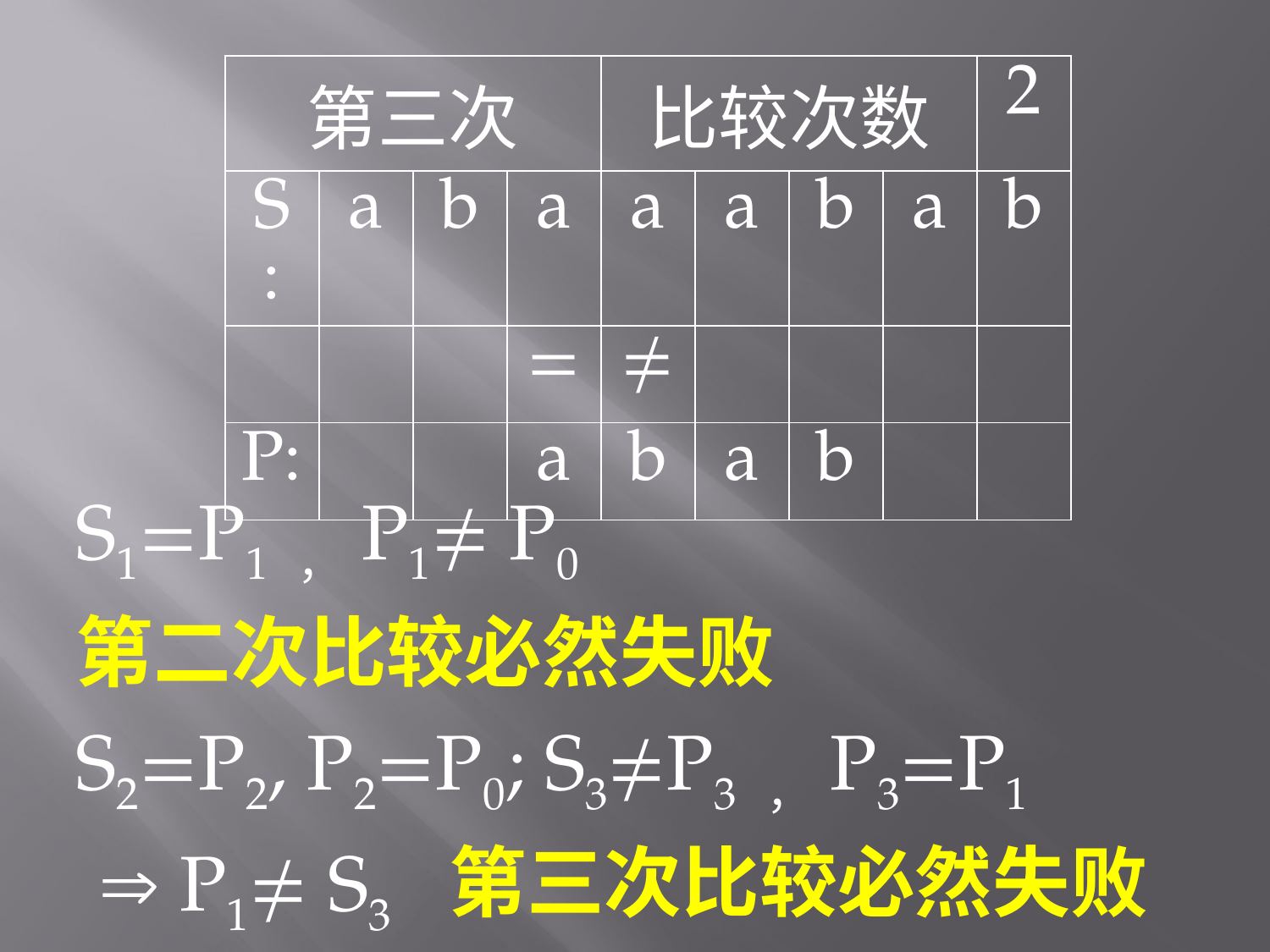

| 第三次 |  |  |  | 比较次数 |  |  |  | 2 |
| --- | --- | --- | --- | --- | --- | --- | --- | --- |
| S : | a | b | a | a | a | b | a | b |
|  |  |  | = | ≠ |  |  |  |  |
| P: |  |  | a | b | a | b |  |  |
S1=P1 ，P1≠ P0
第二次比较必然失败
S2=P2, P2=P0; S3≠P3 ，P3=P1
  ⇒ P1≠ S3  第三次比较必然失败